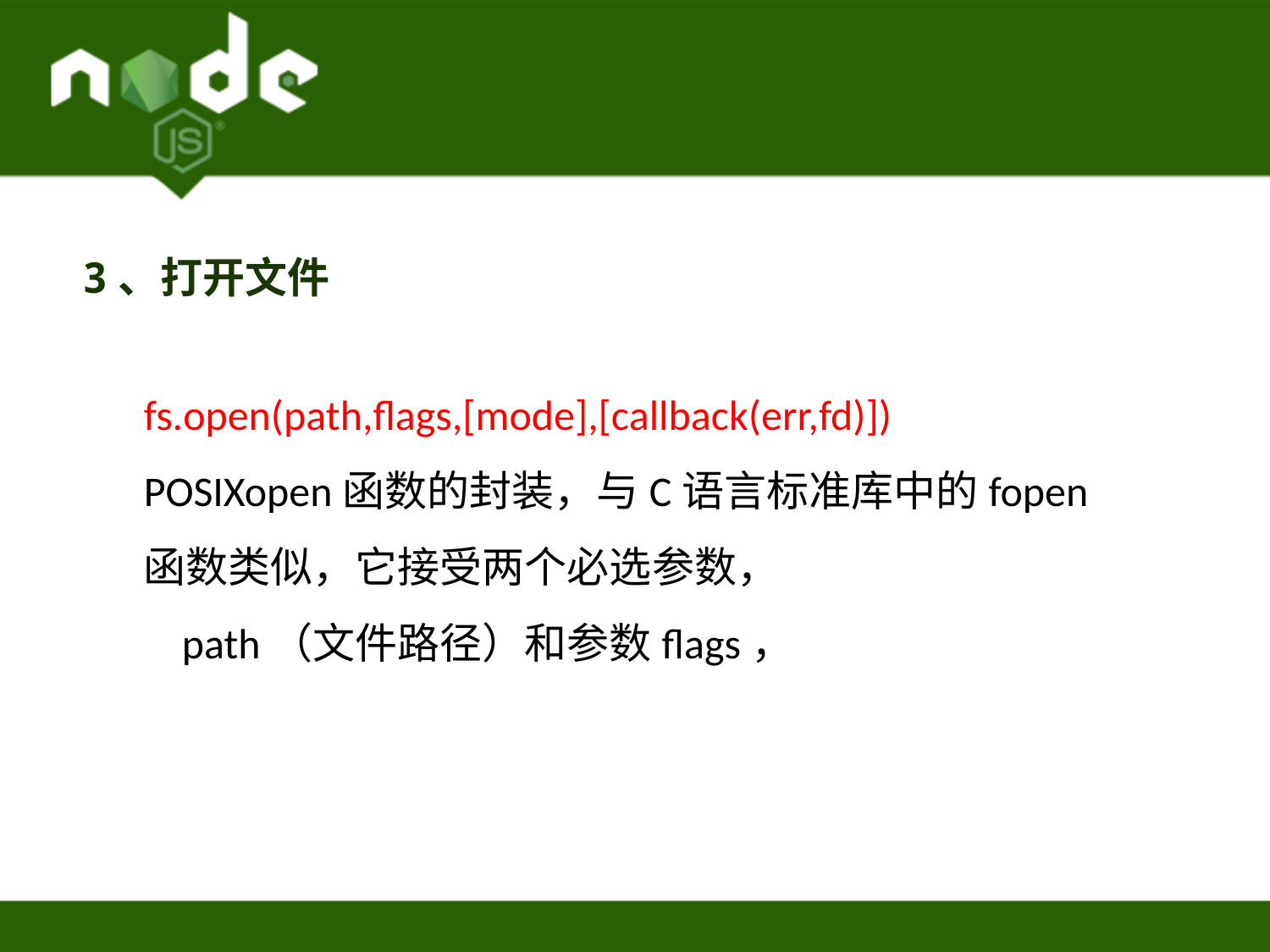

3、打开文件
fs.open(path,flags,[mode],[callback(err,fd)])
POSIXopen函数的封装，与C语言标准库中的fopen函数类似，它接受两个必选参数，
    path（文件路径）和参数flags，